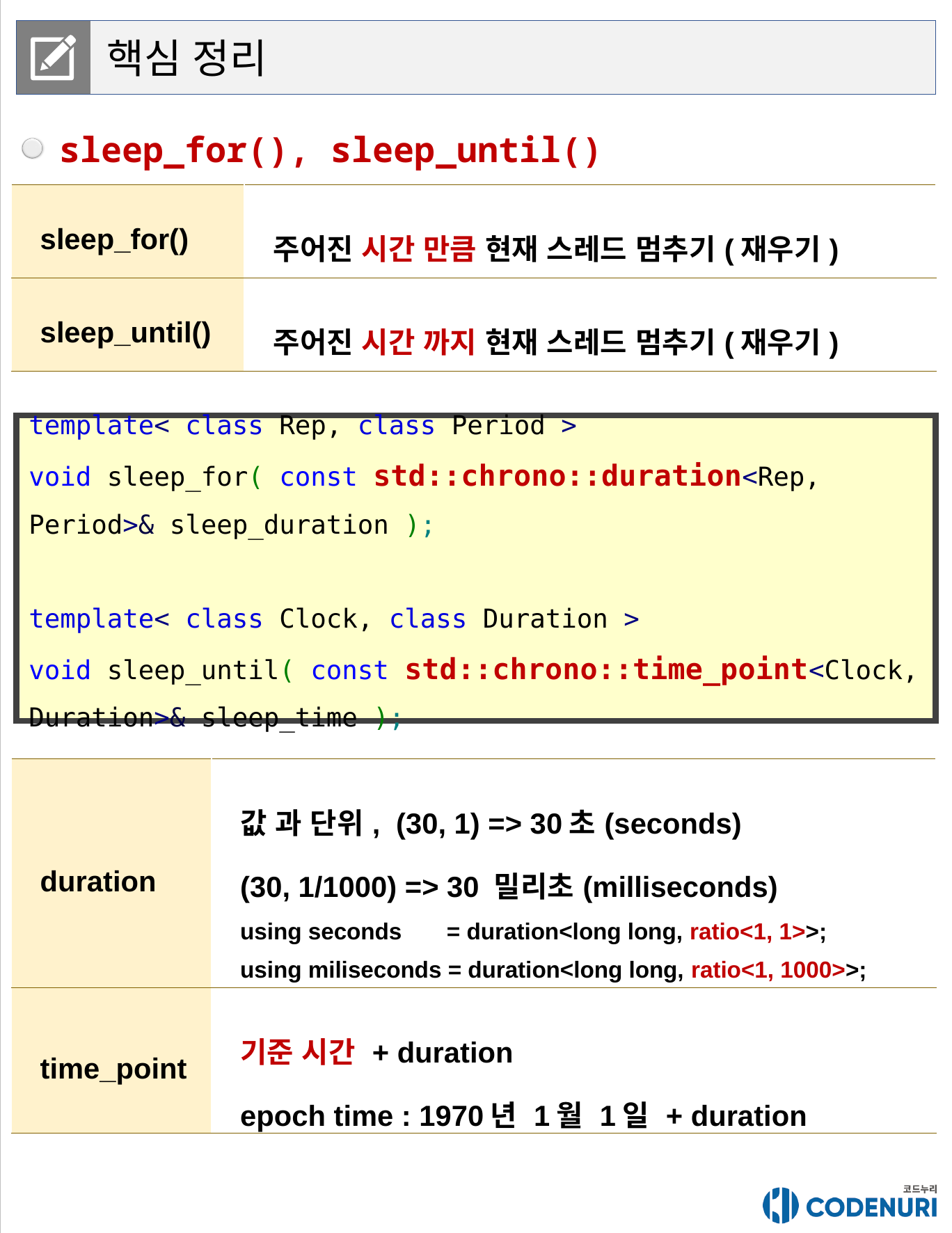

핵심 정리

sleep_for(), sleep_until()
| sleep\_for() | 주어진 시간 만큼 현재 스레드 멈추기(재우기) |
| --- | --- |
| sleep\_until() | 주어진 시간 까지 현재 스레드 멈추기(재우기) |
template< class Rep, class Period >
void sleep_for( const std::chrono::duration<Rep, Period>& sleep_duration );

template< class Clock, class Duration >
void sleep_until( const std::chrono::time_point<Clock,Duration>& sleep_time );
| duration | 값 과 단위, (30, 1) => 30초(seconds) (30, 1/1000) => 30 밀리초(milliseconds) using seconds = duration<long long, ratio<1, 1>>; using miliseconds = duration<long long, ratio<1, 1000>>; |
| --- | --- |
| time\_point | 기준 시간 + duration epoch time : 1970년 1월 1일 + duration |